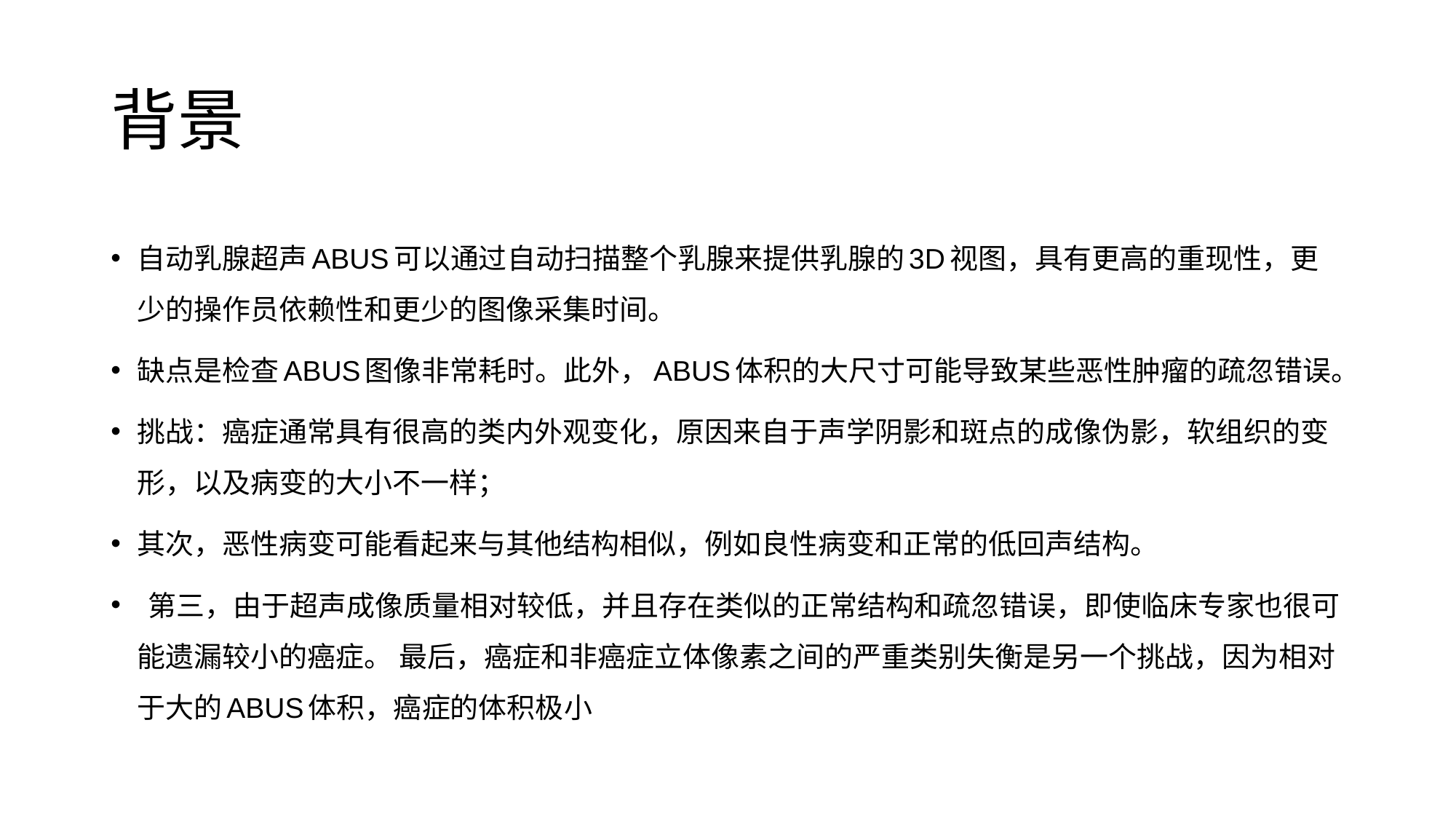

# 背景
自动乳腺超声ABUS可以通过自动扫描整个乳腺来提供乳腺的3D视图，具有更高的重现性，更少的操作员依赖性和更少的图像采集时间。
缺点是检查ABUS图像非常耗时。此外，ABUS体积的大尺寸可能导致某些恶性肿瘤的疏忽错误。
挑战：癌症通常具有很高的类内外观变化，原因来自于声学阴影和斑点的成像伪影，软组织的变形，以及病变的大小不一样；
其次，恶性病变可能看起来与其他结构相似，例如良性病变和正常的低回声结构。
 第三，由于超声成像质量相对较低，并且存在类似的正常结构和疏忽错误，即使临床专家也很可能遗漏较小的癌症。 最后，癌症和非癌症立体像素之间的严重类别失衡是另一个挑战，因为相对于大的ABUS体积，癌症的体积极小